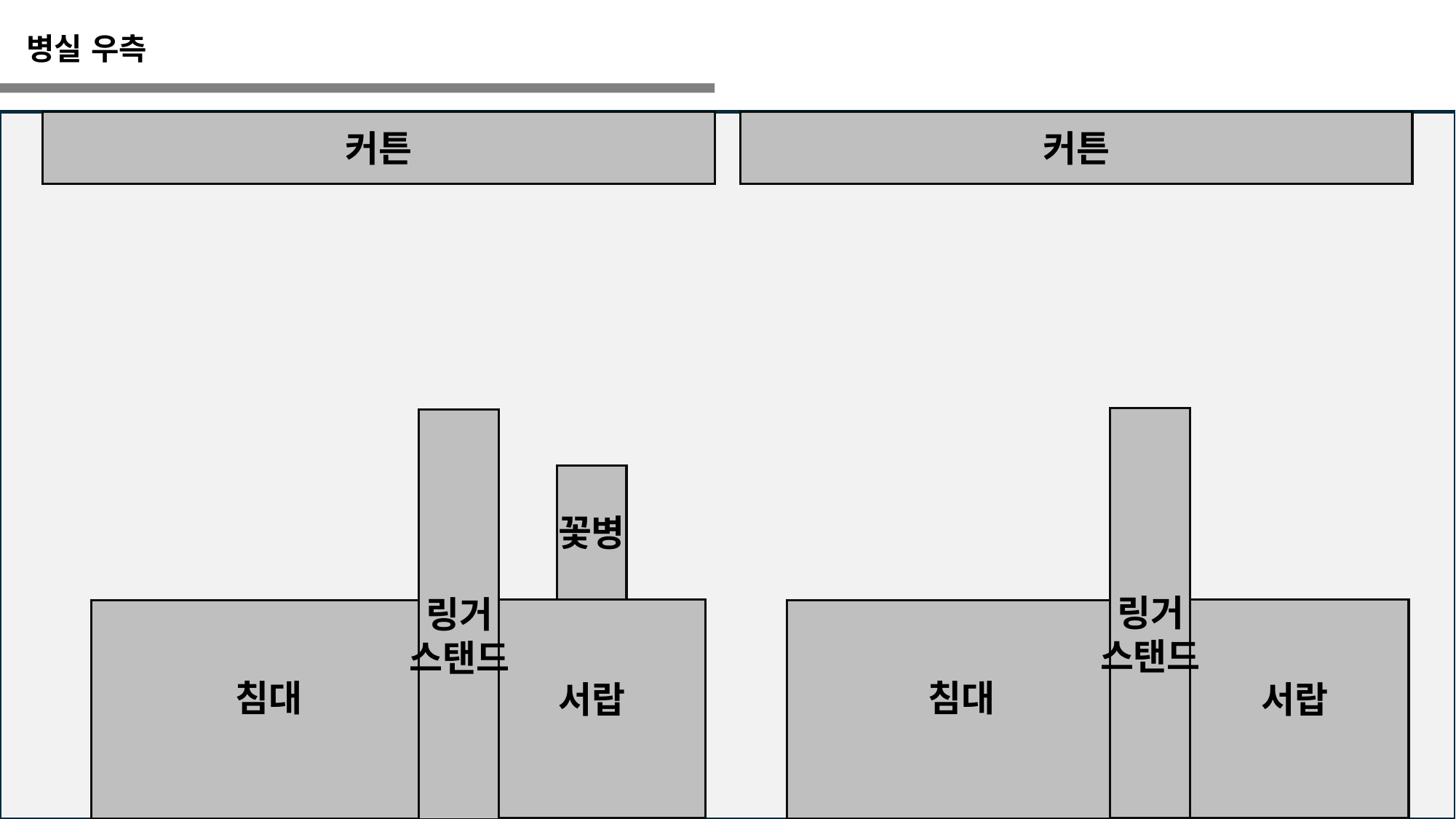

병실 우측

커튼
커튼

꽃병
링거
스탠드
링거
스탠드

침대
침대
서랍
서랍